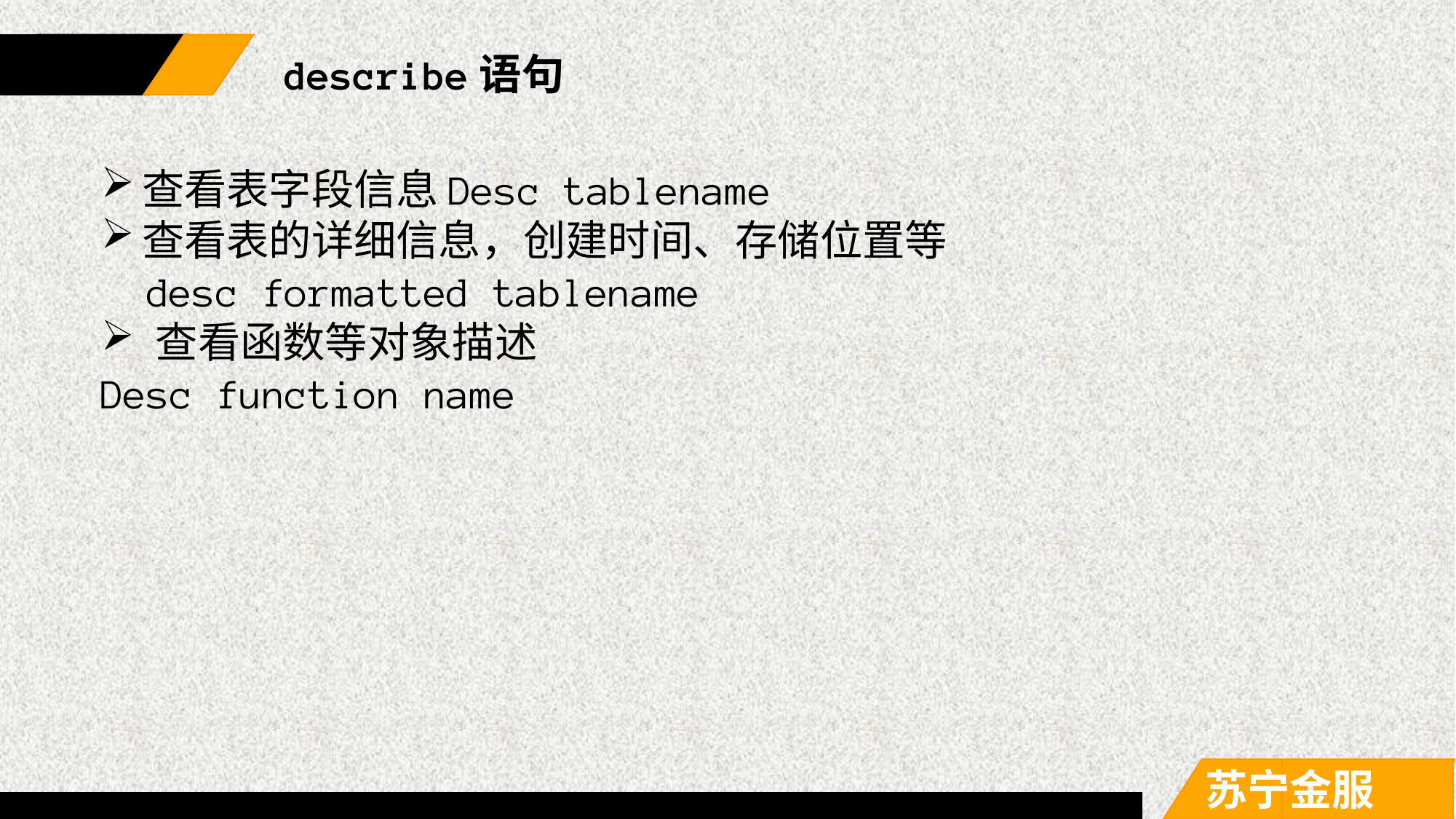

describe语句
查看表字段信息Desc tablename
查看表的详细信息，创建时间、存储位置等
  desc formatted tablename
查看函数等对象描述
Desc function name